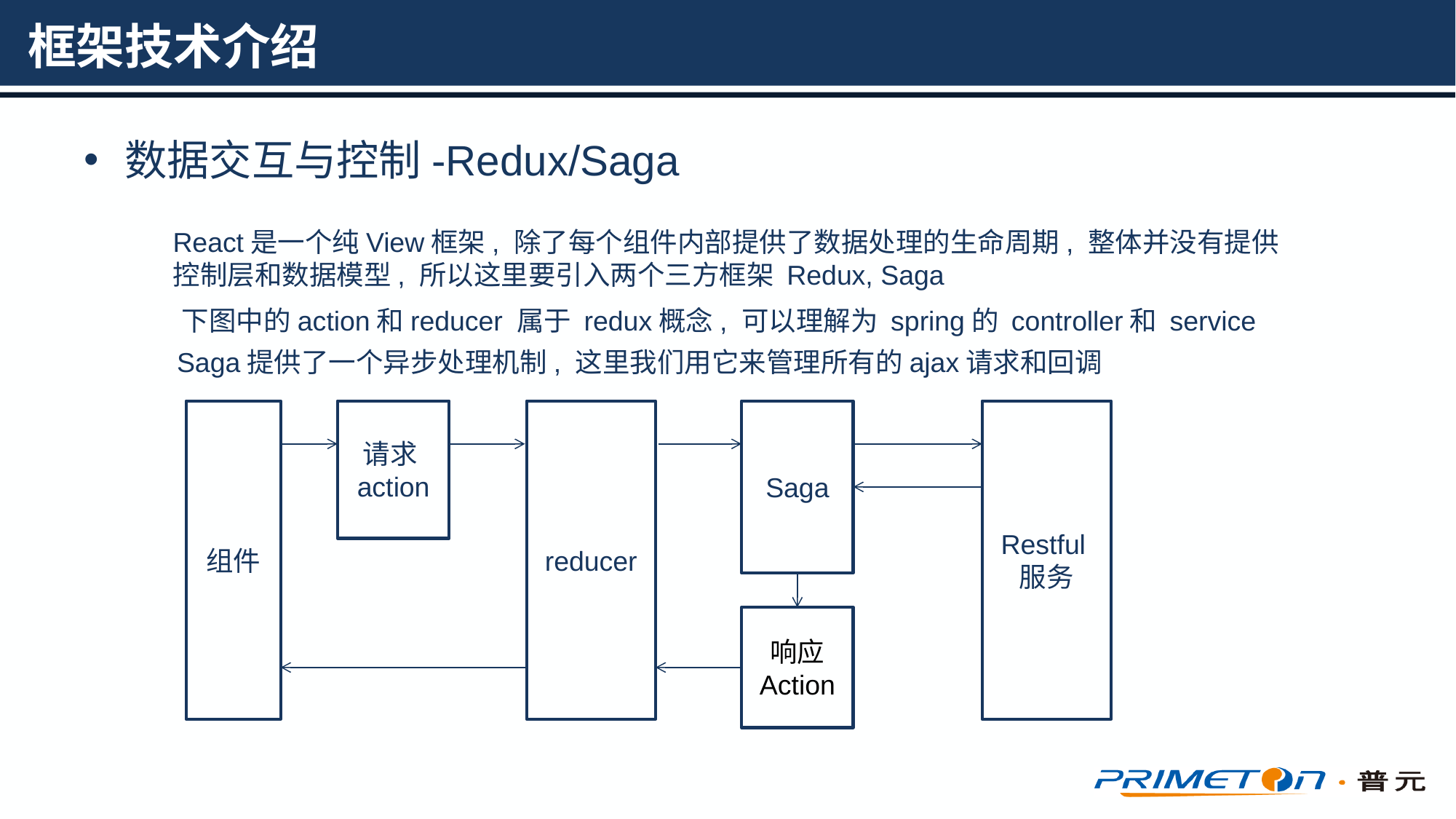

# 框架技术介绍
数据交互与控制-Redux/Saga
React是一个纯View框架, 除了每个组件内部提供了数据处理的生命周期, 整体并没有提供
控制层和数据模型, 所以这里要引入两个三方框架 Redux, Saga
下图中的action和reducer 属于 redux概念, 可以理解为 spring的 controller和 service
Saga提供了一个异步处理机制, 这里我们用它来管理所有的ajax请求和回调
组件
请求action
reducer
Saga
Restful服务
响应
Action